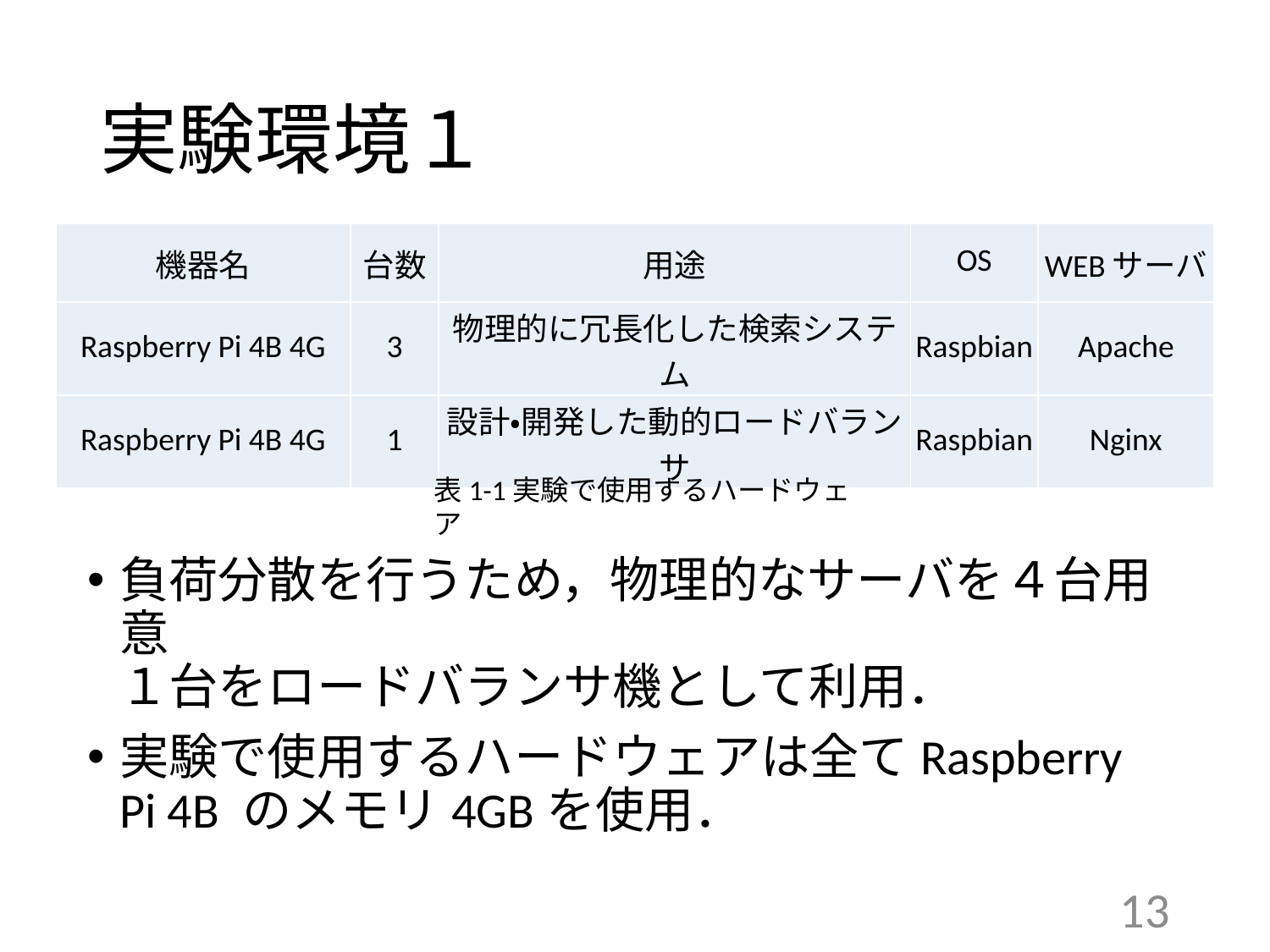

# 実験環境１
| 機器名 | 台数 | 用途 | OS | WEBサーバ |
| --- | --- | --- | --- | --- |
| Raspberry Pi 4B 4G | 3 | 物理的に冗長化した検索システム | Raspbian | Apache |
| Raspberry Pi 4B 4G | 1 | 設計・開発した動的ロードバランサ | Raspbian | Nginx |
表1-1実験で使用するハードウェア
負荷分散を行うため，物理的なサーバを４台用意
１台をロードバランサ機として利用．
実験で使用するハードウェアは全てRaspberry Pi 4B のメモリ4GBを使用．

13